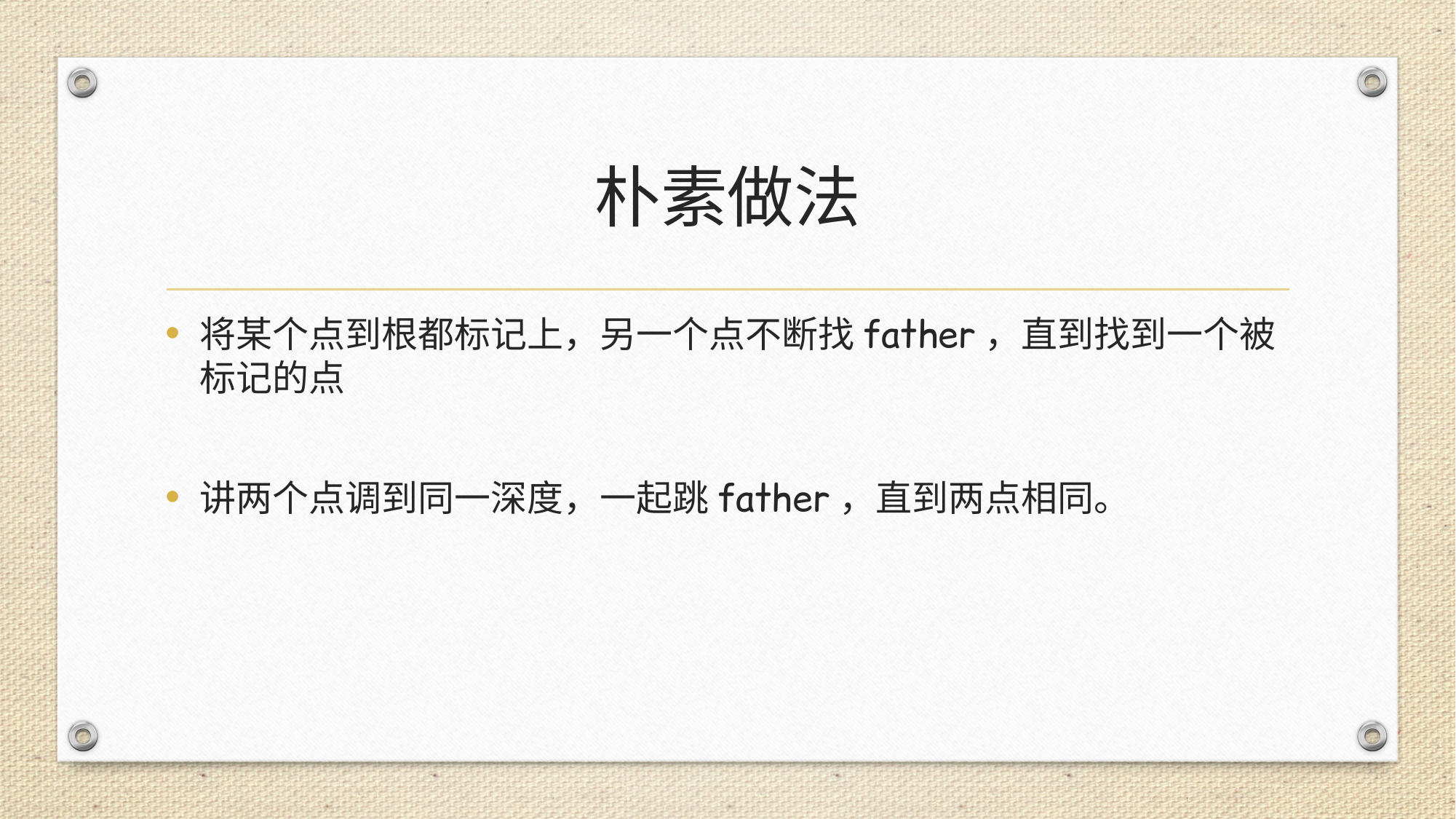

# 朴素做法
将某个点到根都标记上，另一个点不断找father，直到找到一个被标记的点

讲两个点调到同一深度，一起跳father，直到两点相同。